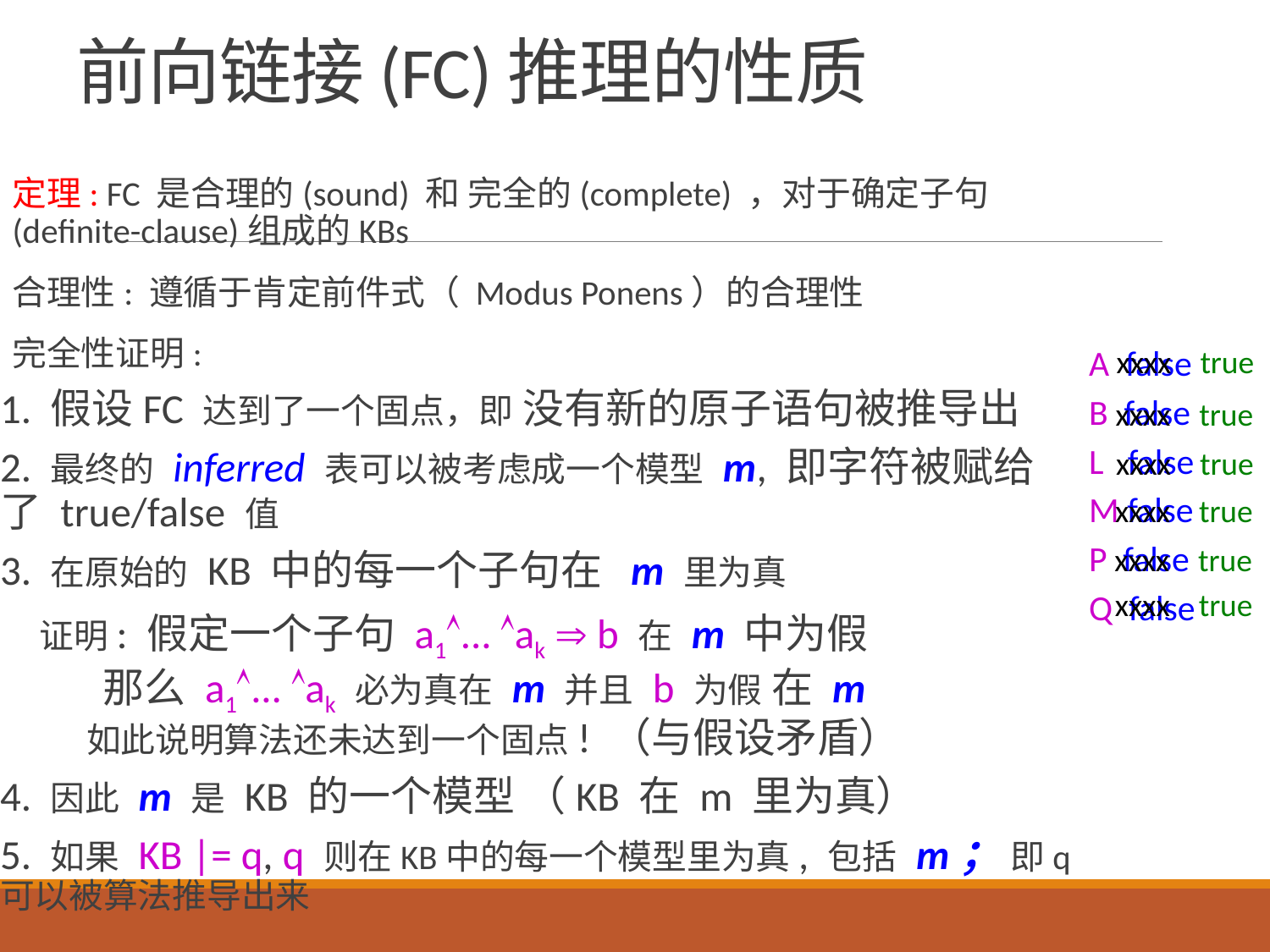

# 前向链接(FC)推理的性质
定理: FC 是合理的(sound) 和 完全的(complete) ，对于确定子句(definite-clause)组成的KBs
合理性: 遵循于肯定前件式（ Modus Ponens）的合理性
完全性证明:
1. 假设FC 达到了一个固点，即 没有新的原子语句被推导出
2. 最终的 inferred 表可以被考虑成一个模型 m, 即字符被赋给了 true/false 值
3. 在原始的 KB 中的每一个子句在  m 里为真
    证明: 假定一个子句 a1∧... ∧ak ⇒ b 在 m 中为假
          那么 a1∧... ∧ak 必为真在 m 并且 b 为假 在 m
          如此说明算法还未达到一个固点! （与假设矛盾）
4. 因此 m 是 KB 的一个模型 （KB 在 m 里为真）
5. 如果 KB |= q, q 则在KB中的每一个模型里为真, 包括 m； 即q可以被算法推导出来
A  false
B  false
L   false
M false
P  false
Q  false

xxxx    true
xxxx    true
xxxx    true
xxxx    true
xxxx    true
xxxx    true